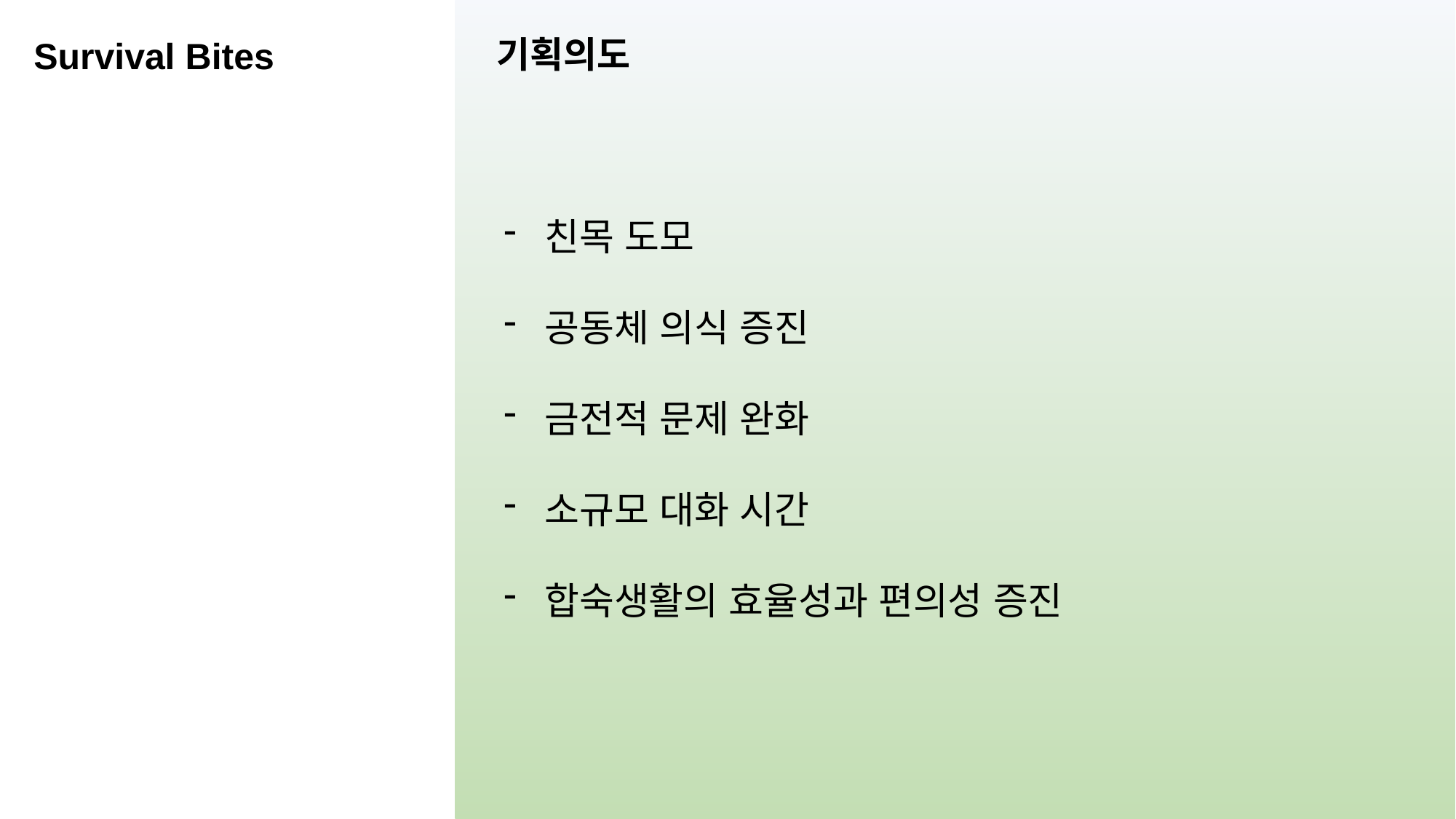

기획의도
Survival Bites
친목 도모
공동체 의식 증진
금전적 문제 완화
소규모 대화 시간
합숙생활의 효율성과 편의성 증진